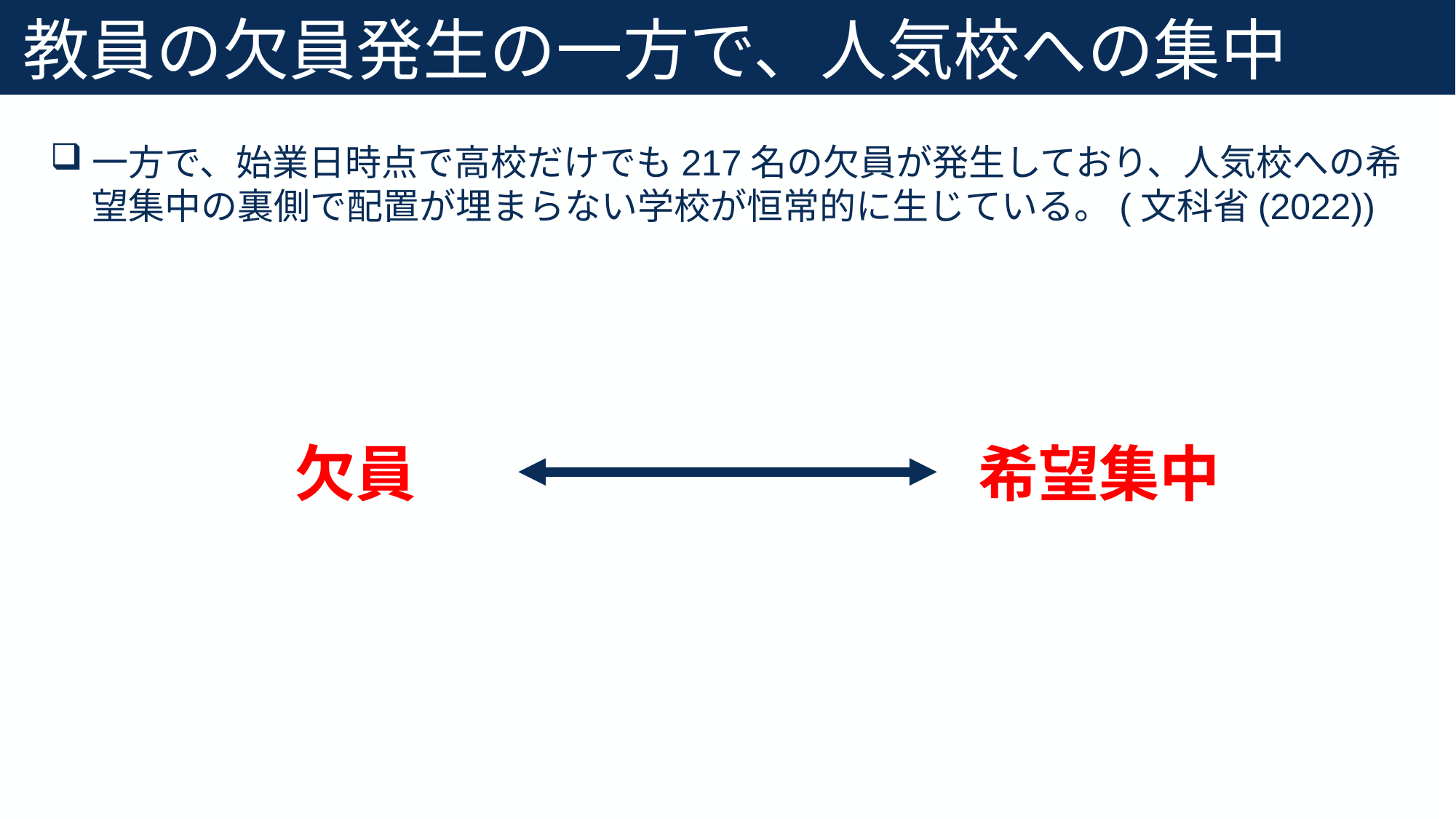

# 教員の欠員発生の一方で、人気校への集中
10
一方で、始業日時点で高校だけでも217名の欠員が発生しており、人気校への希望集中の裏側で配置が埋まらない学校が恒常的に生じている。(文科省(2022))

欠員
希望集中